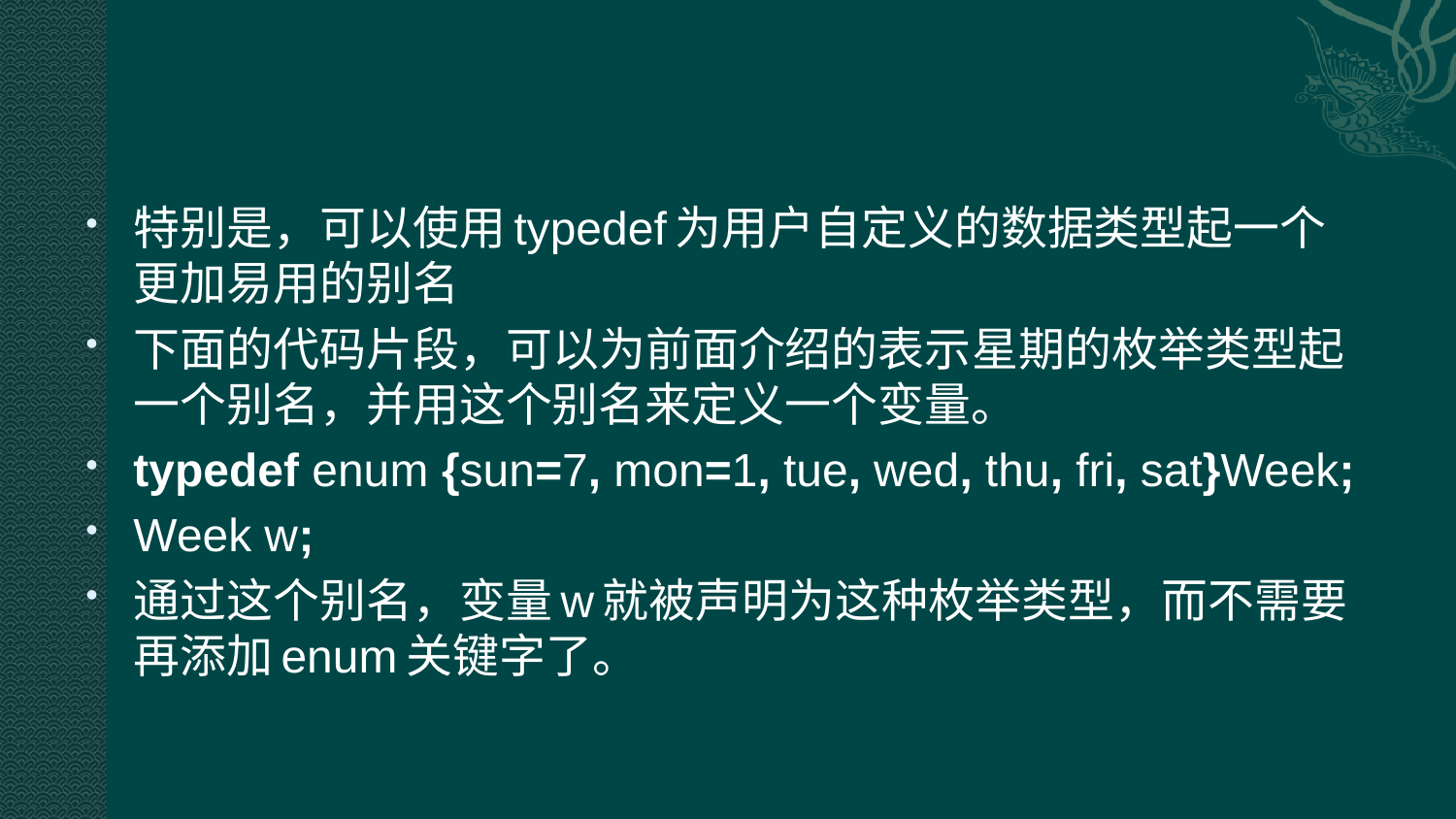

#
特别是，可以使用typedef为用户自定义的数据类型起一个更加易用的别名
下面的代码片段，可以为前面介绍的表示星期的枚举类型起一个别名，并用这个别名来定义一个变量。
typedef enum {sun=7, mon=1, tue, wed, thu, fri, sat}Week;
Week w;
通过这个别名，变量w就被声明为这种枚举类型，而不需要再添加enum关键字了。